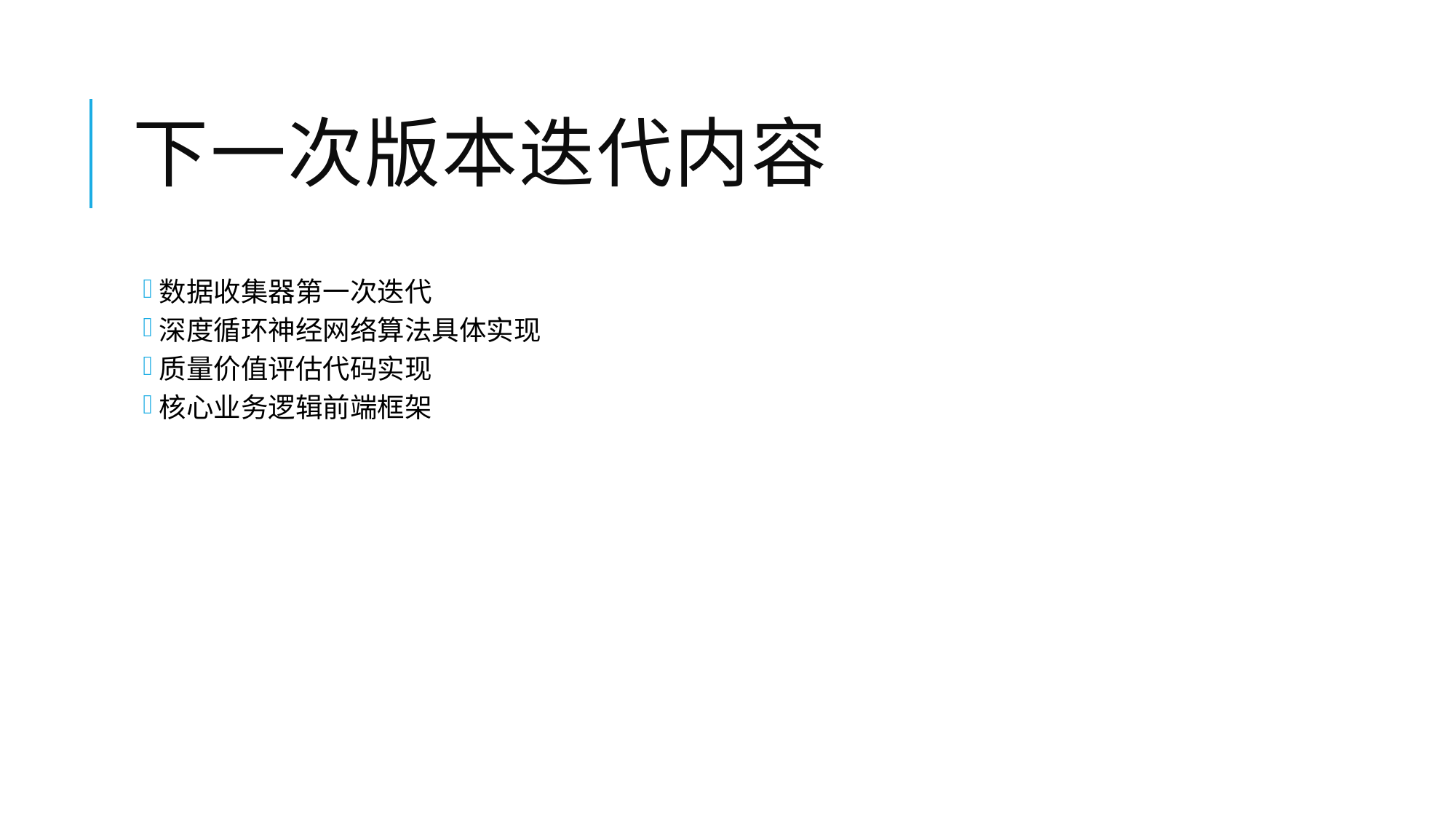

# 下一次版本迭代内容
数据收集器第一次迭代
深度循环神经网络算法具体实现
质量价值评估代码实现
核心业务逻辑前端框架